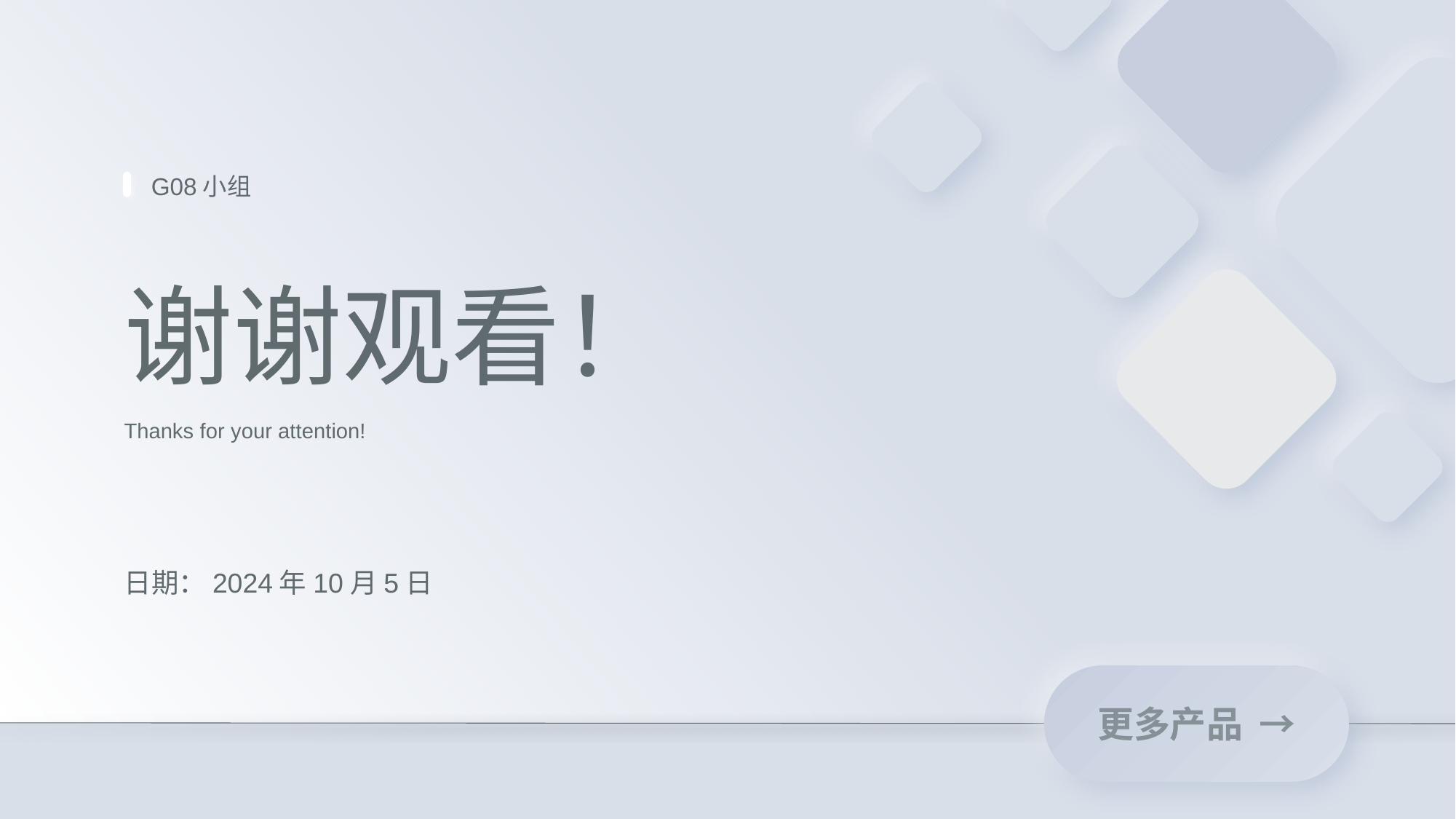

G08小组
谢谢观看！

Thanks for your attention!

日期：2024年10月5日

更多产品  →